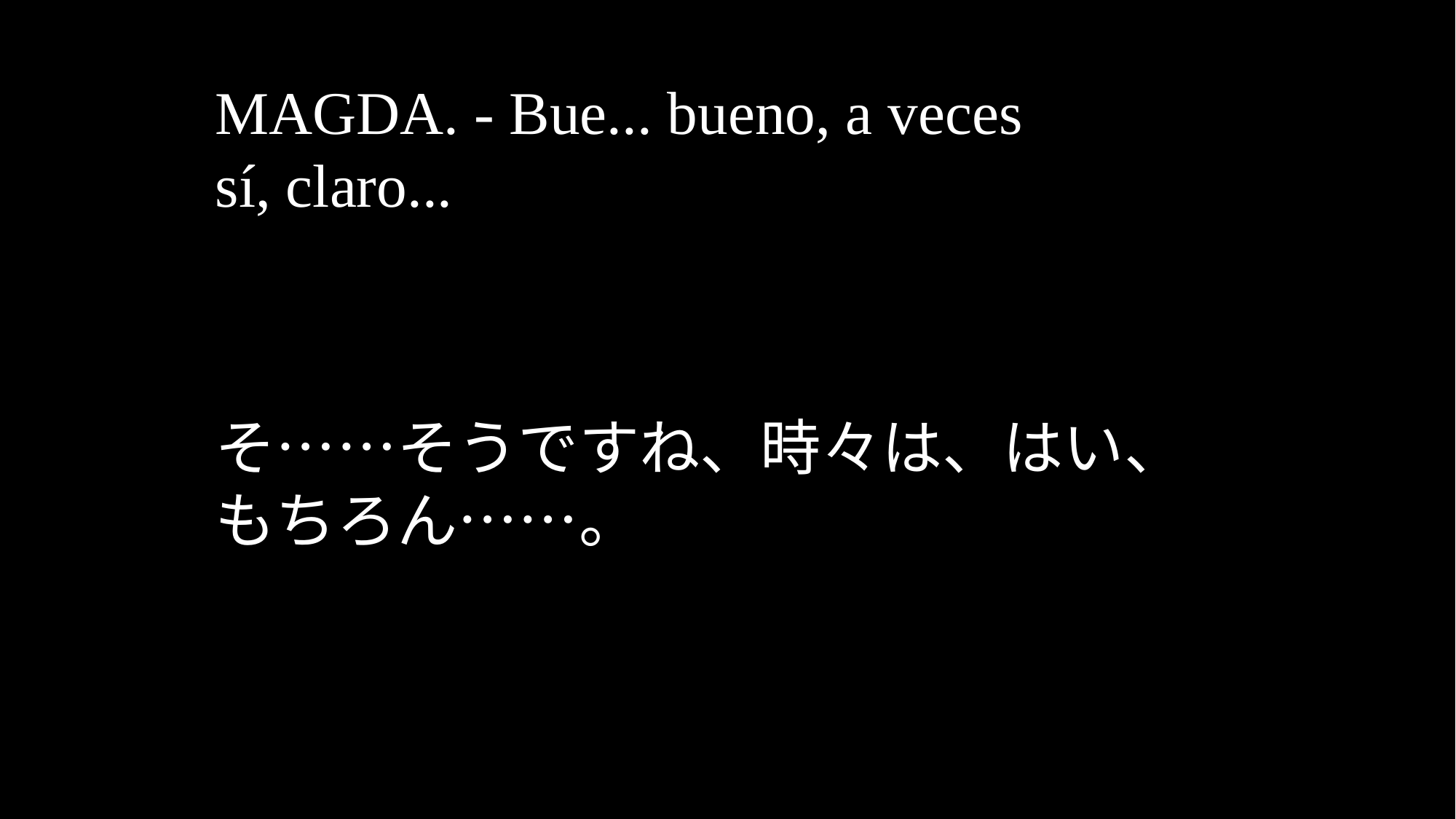

MAGDA. - Bue... bueno, a veces sí, claro...

そ⋯⋯そうですね、時々は、はい、もちろん⋯⋯。